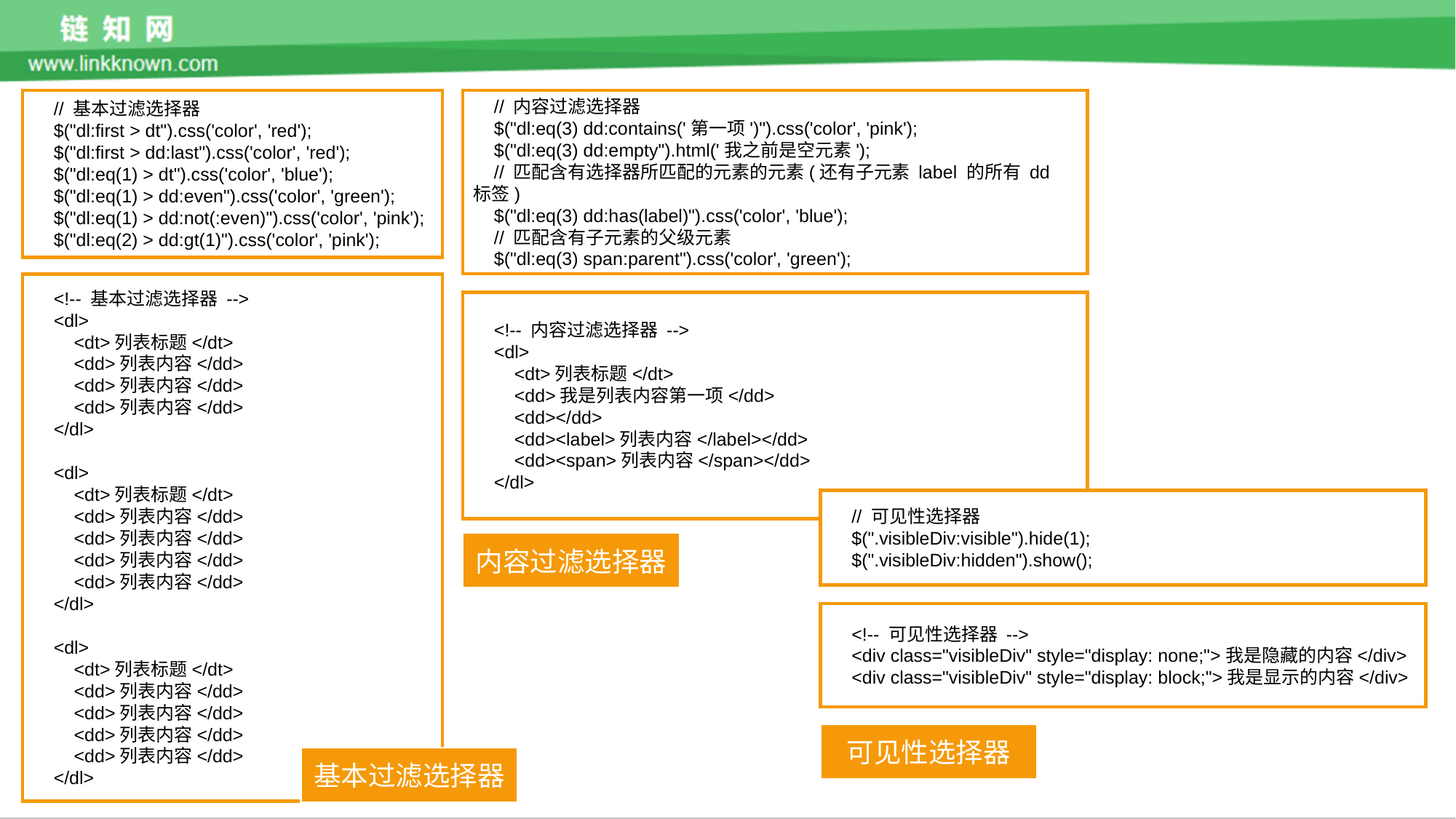

// 基本过滤选择器
    $("dl:first > dt").css('color', 'red');
    $("dl:first > dd:last").css('color', 'red');
    $("dl:eq(1) > dt").css('color', 'blue');
    $("dl:eq(1) > dd:even").css('color', 'green');
    $("dl:eq(1) > dd:not(:even)").css('color', 'pink');
    $("dl:eq(2) > dd:gt(1)").css('color', 'pink');
    // 内容过滤选择器
    $("dl:eq(3) dd:contains('第一项')").css('color', 'pink');
    $("dl:eq(3) dd:empty").html('我之前是空元素');
    // 匹配含有选择器所匹配的元素的元素(还有子元素 label 的所有 dd 标签)
    $("dl:eq(3) dd:has(label)").css('color', 'blue');
    // 匹配含有子元素的父级元素
    $("dl:eq(3) span:parent").css('color', 'green');
    <!-- 基本过滤选择器 -->
    <dl>
        <dt>列表标题</dt>
        <dd>列表内容</dd>
        <dd>列表内容</dd>
        <dd>列表内容</dd>
    </dl>

    <dl>
        <dt>列表标题</dt>
        <dd>列表内容</dd>
        <dd>列表内容</dd>
        <dd>列表内容</dd>
        <dd>列表内容</dd>
    </dl>

    <dl>
        <dt>列表标题</dt>
        <dd>列表内容</dd>
        <dd>列表内容</dd>
        <dd>列表内容</dd>
        <dd>列表内容</dd>
    </dl>
    <!-- 内容过滤选择器 -->
    <dl>
        <dt>列表标题</dt>
        <dd>我是列表内容第一项</dd>
        <dd></dd>
        <dd><label>列表内容</label></dd>
        <dd><span>列表内容</span></dd>
    </dl>
    // 可见性选择器
    $(".visibleDiv:visible").hide(1);
    $(".visibleDiv:hidden").show();
内容过滤选择器
    <!-- 可见性选择器 -->
    <div class="visibleDiv" style="display: none;">我是隐藏的内容</div>
    <div class="visibleDiv" style="display: block;">我是显示的内容</div>
可见性选择器
基本过滤选择器